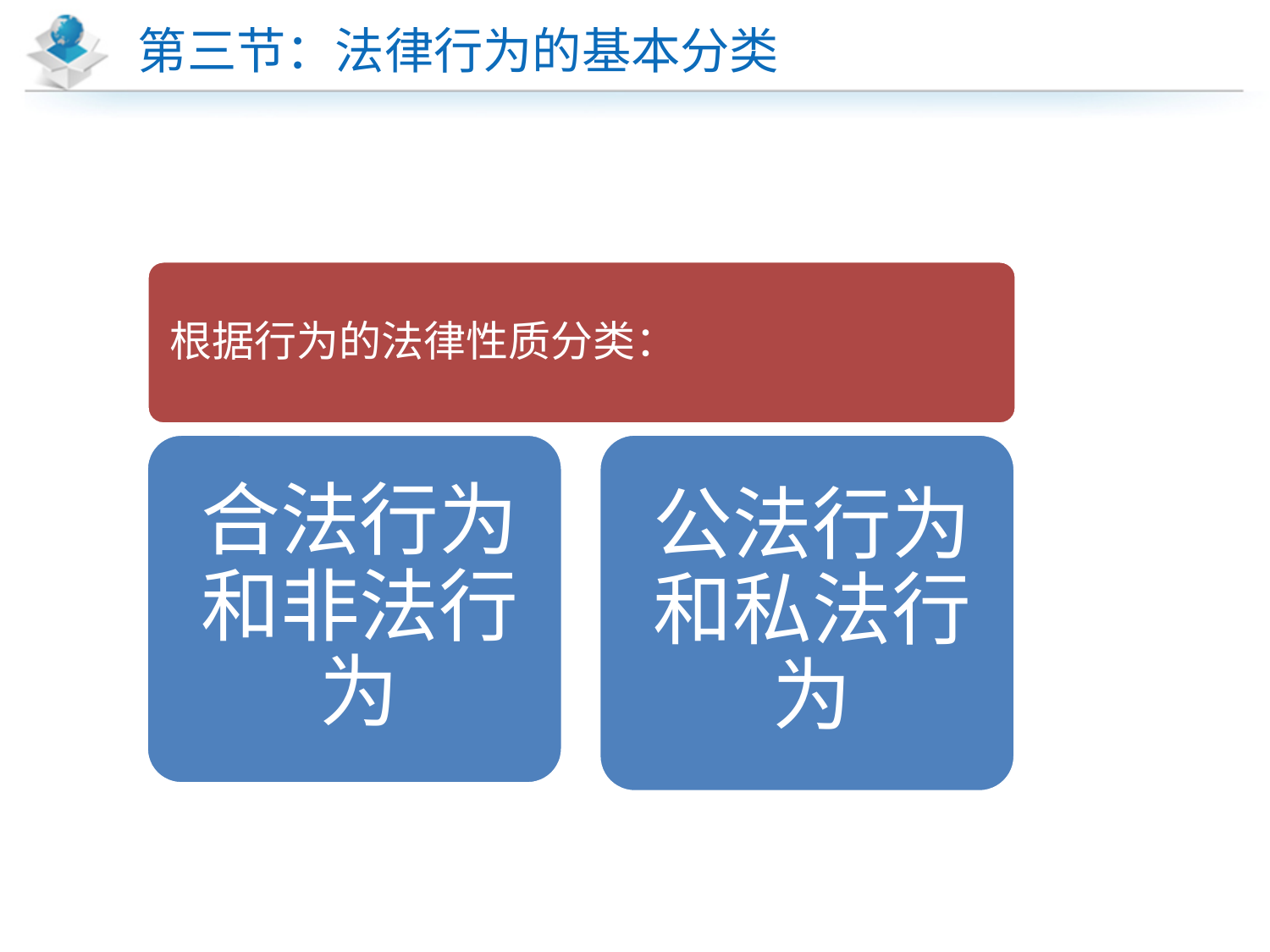

# 第三节：法律行为的基本分类
根据行为的法律性质分类：
合法行为和非法行为
公法行为和私法行为